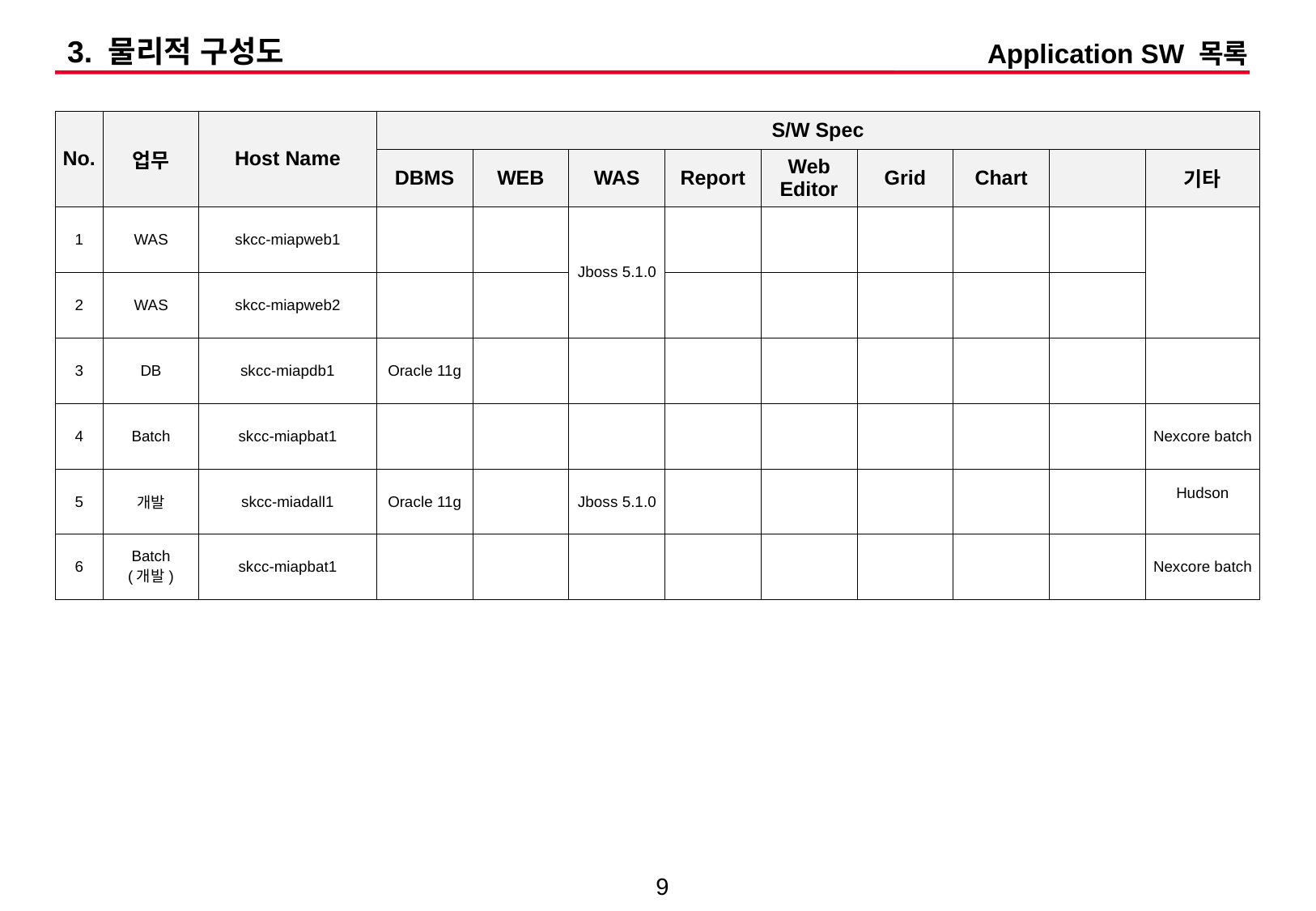

3. 물리적 구성도
Application SW 목록
| No. | 업무 | Host Name | S/W Spec |  |  |  |  |  |  |  |  |
| --- | --- | --- | --- | --- | --- | --- | --- | --- | --- | --- | --- |
|  |  |  | DBMS | WEB | WAS | Report | Web Editor | Grid | Chart |  | 기타 |
| 1 | WAS | skcc-miapweb1 |  |  | Jboss 5.1.0 |  |  |  |  |  |  |
| 2 | WAS | skcc-miapweb2 |  |  |  |  |  |  |  |  |  |
| 3 | DB | skcc-miapdb1 | Oracle 11g |  |  |  |  |  |  |  |  |
| 4 | Batch | skcc-miapbat1 |  |  |  |  |  |  |  |  | Nexcore batch |
| 5 | 개발 | skcc-miadall1 | Oracle 11g |  | Jboss 5.1.0 |  |  |  |  |  | Hudson |
| 6 | Batch (개발) | skcc-miapbat1 |  |  |  |  |  |  |  |  | Nexcore batch |